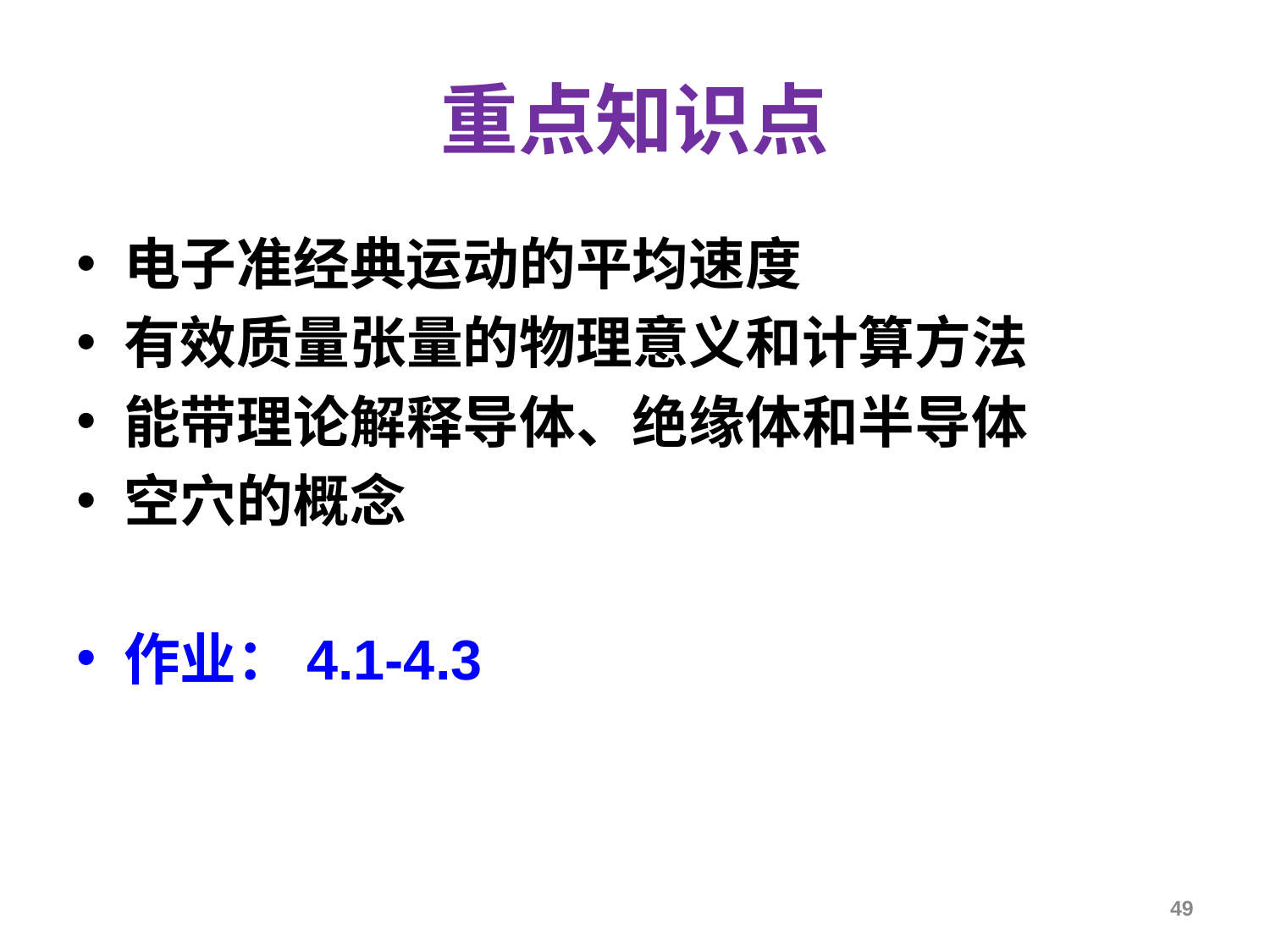

# 重点知识点
电子准经典运动的平均速度
有效质量张量的物理意义和计算方法
能带理论解释导体、绝缘体和半导体
空穴的概念

作业：4.1-4.3
49